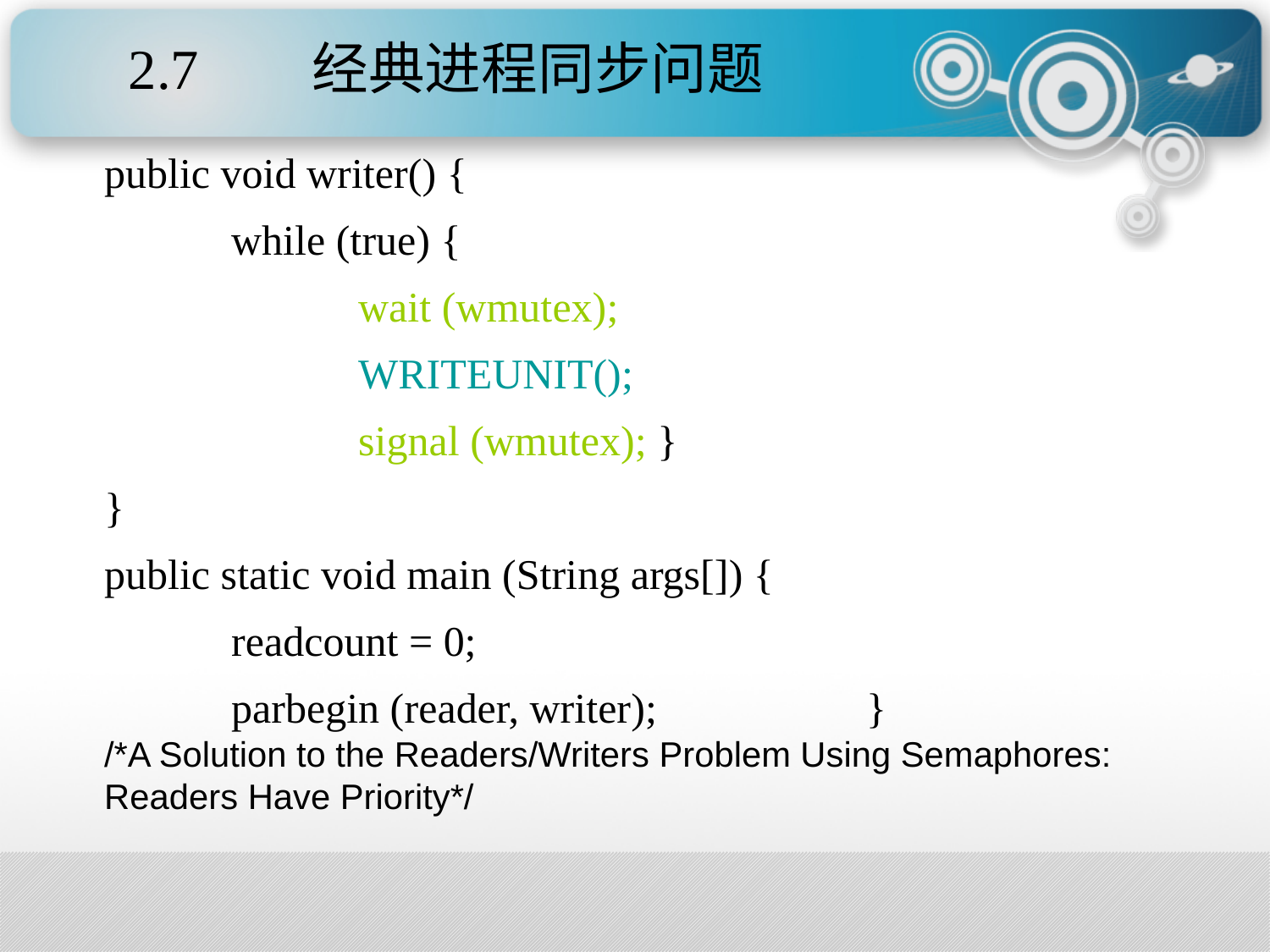

2.7       经典进程同步问题
public void writer() {
	while (true) {
		wait (wmutex);
		WRITEUNIT();
		signal (wmutex); }
}
public static void main (String args[]) {
	readcount = 0;
	parbegin (reader, writer);		}
/*A Solution to the Readers/Writers Problem Using Semaphores: Readers Have Priority*/